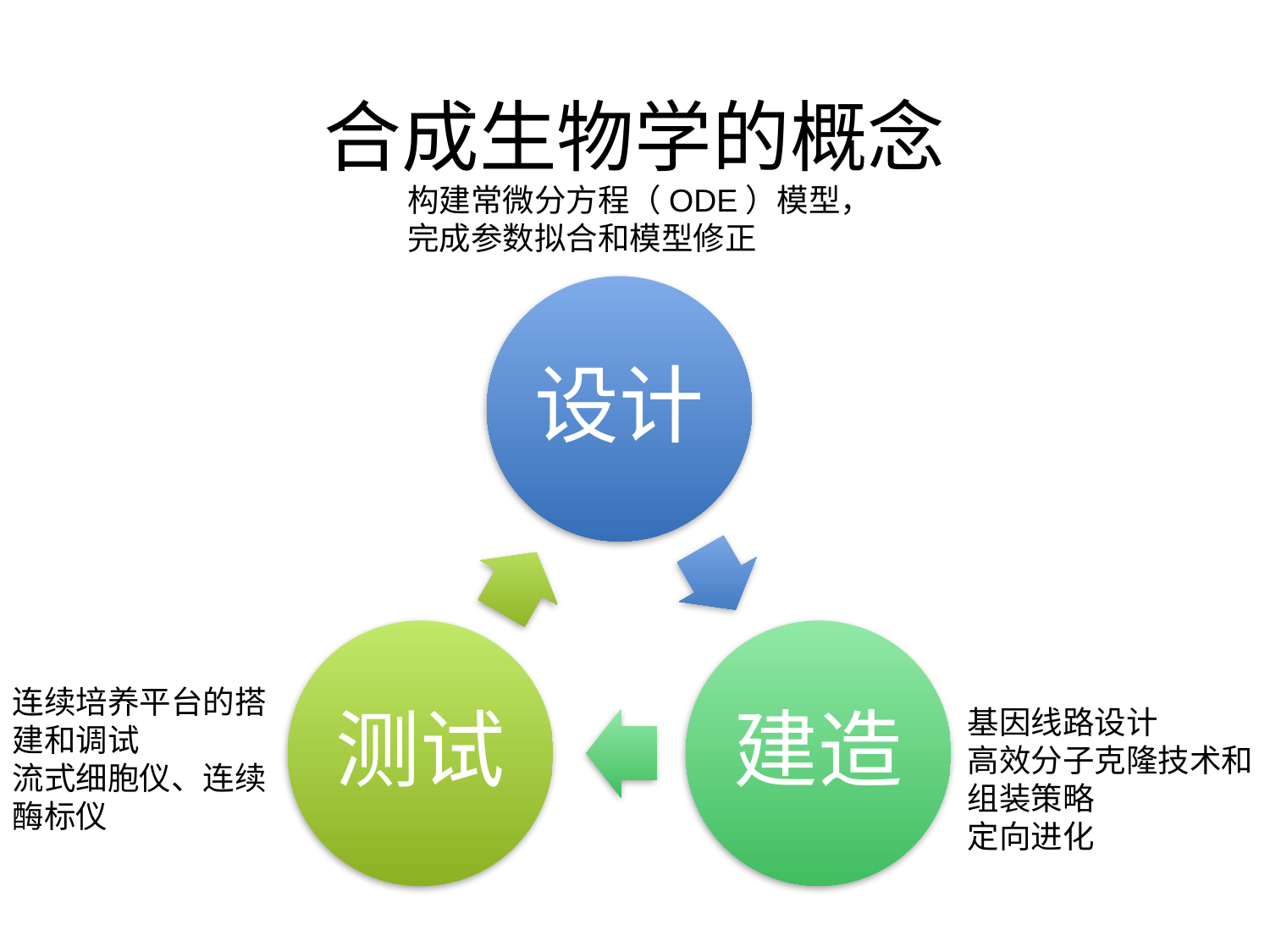

# 合成生物学的概念
构建常微分方程（ODE）模型，完成参数拟合和模型修正
设计

建造

测试

连续培养平台的搭建和调试
流式细胞仪、连续酶标仪
基因线路设计
高效分子克隆技术和组装策略
定向进化